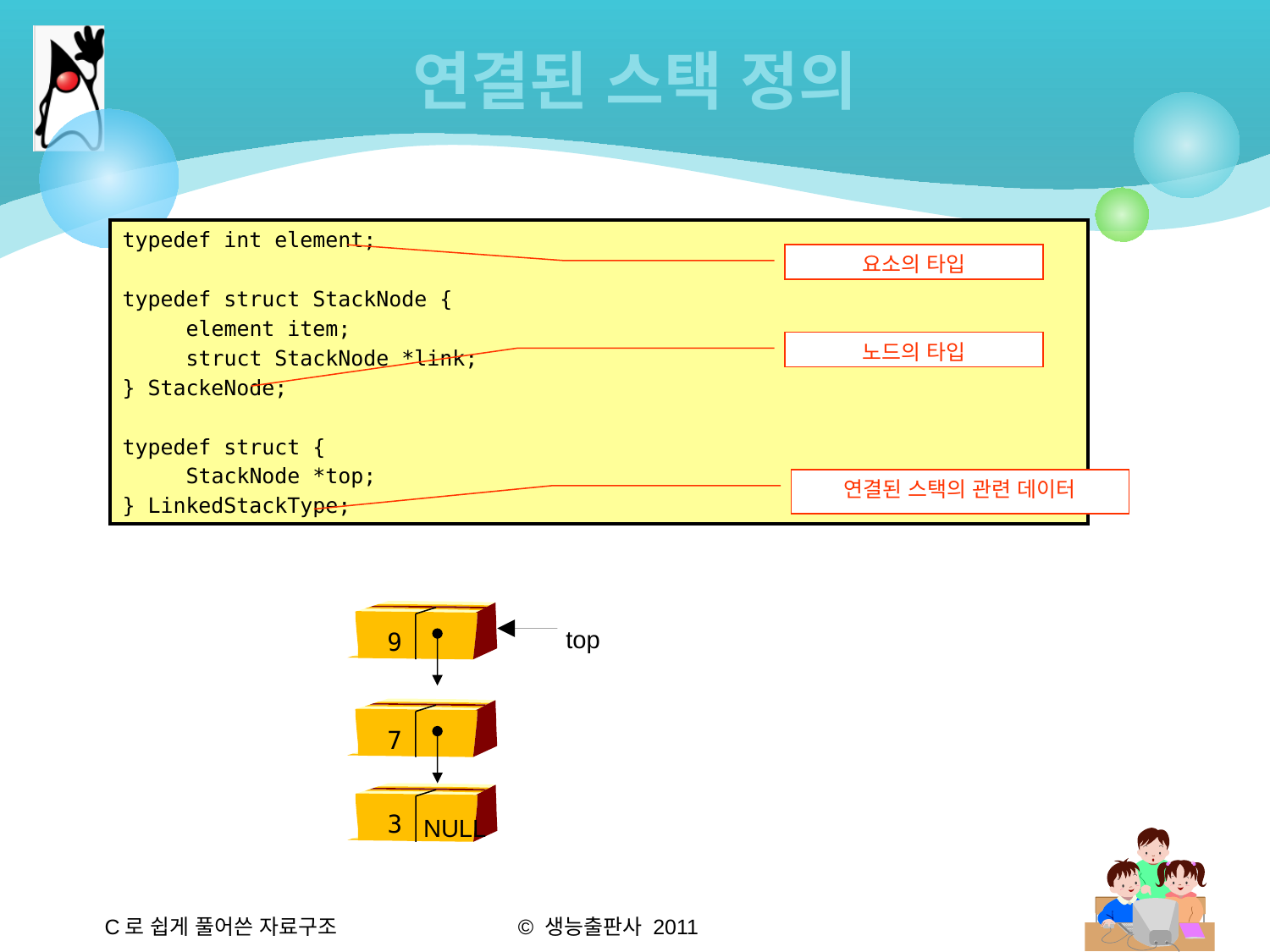

# 연결된 스택 정의
typedef int element;

typedef struct StackNode {
     element item;
     struct StackNode *link;
} StackeNode;

typedef struct {
     StackNode *top;
} LinkedStackType;
요소의 타입
노드의 타입
연결된 스택의 관련 데이터

9
top

7

3
NULL